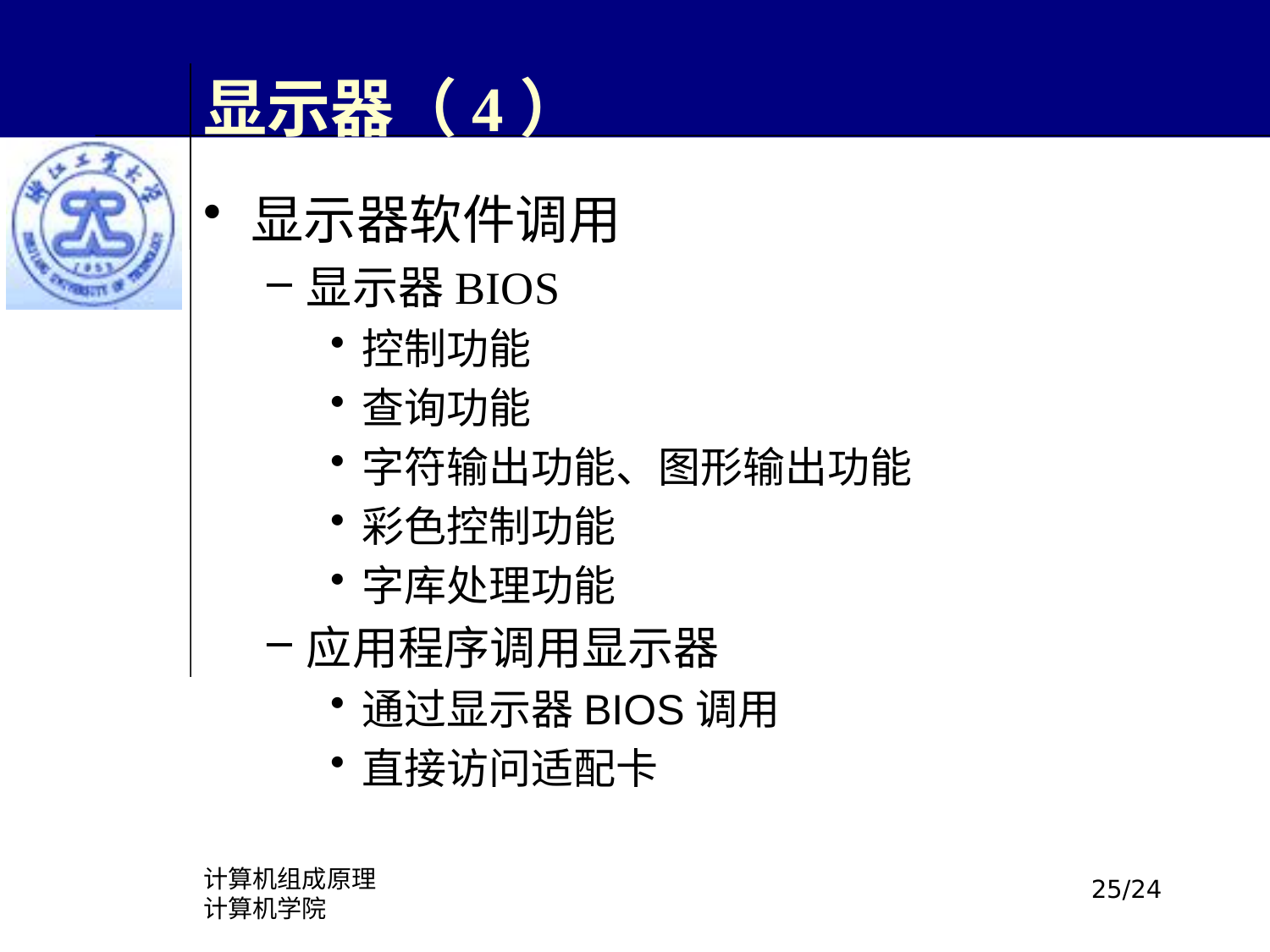

# 显示器（4）
显示器软件调用
显示器BIOS
控制功能
查询功能
字符输出功能、图形输出功能
彩色控制功能
字库处理功能
应用程序调用显示器
通过显示器BIOS调用
直接访问适配卡

计算机组成原理
计算机学院
25/24